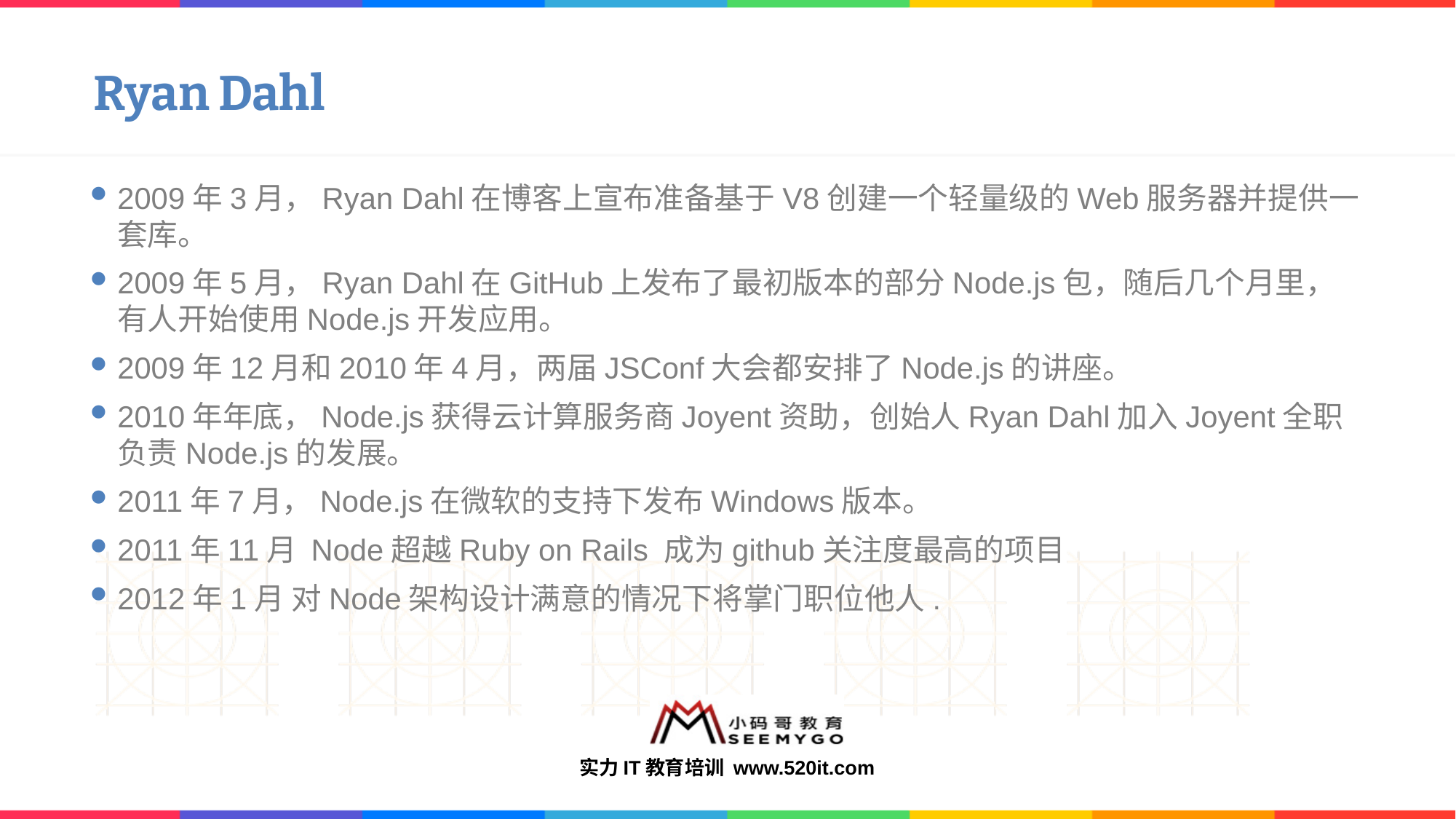

# Ryan Dahl
2009年3月，Ryan Dahl在博客上宣布准备基于V8创建一个轻量级的Web服务器并提供一套库。
2009年5月，Ryan Dahl在GitHub上发布了最初版本的部分Node.js包，随后几个月里，有人开始使用Node.js开发应用。
2009年12月和2010年4月，两届JSConf大会都安排了Node.js的讲座。
2010年年底，Node.js获得云计算服务商Joyent资助，创始人Ryan Dahl加入Joyent全职负责Node.js的发展。
2011年7月，Node.js在微软的支持下发布Windows版本。
2011年11月 Node超越Ruby on Rails 成为github关注度最高的项目
2012年1月 对Node架构设计满意的情况下将掌门职位他人.